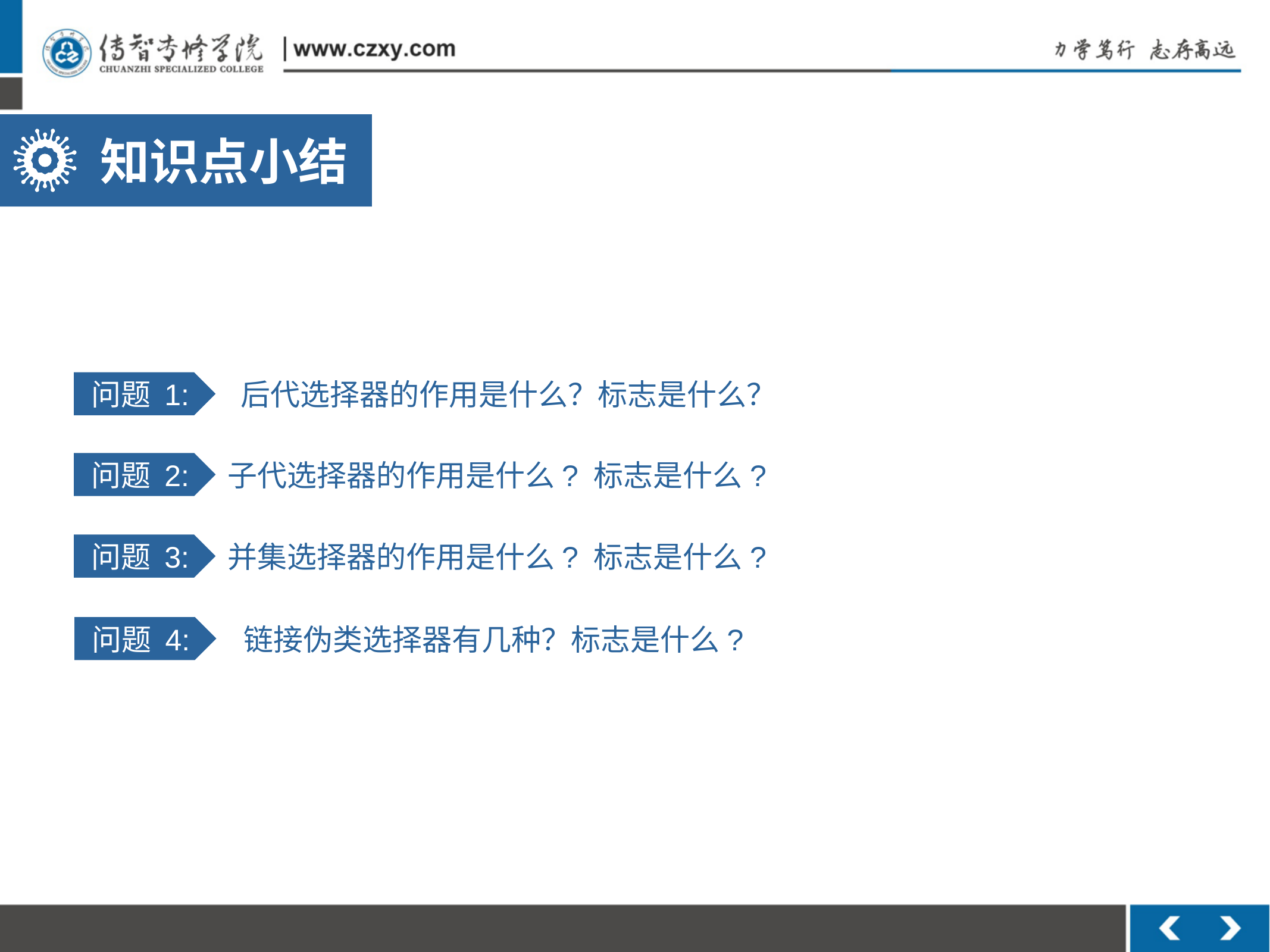

知识点小结
 问题 1:
后代选择器的作用是什么？标志是什么？
 问题 2:
子代选择器的作用是什么? 标志是什么?
 问题 3:
并集选择器的作用是什么? 标志是什么?
 问题 4:
链接伪类选择器有几种？标志是什么?